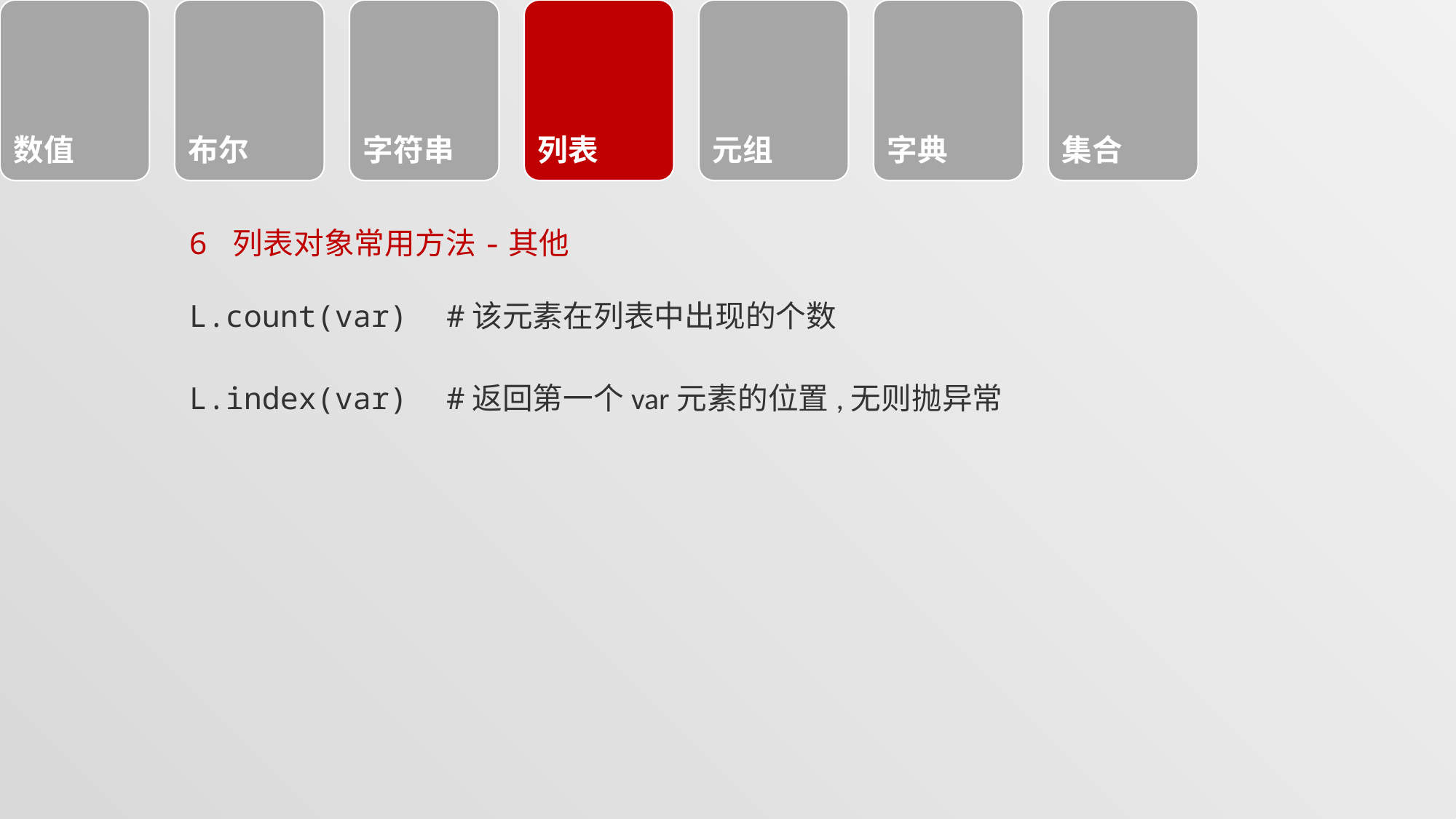

#
6 列表对象常用方法-其他

L.count(var)    #该元素在列表中出现的个数
L.index(var)    #返回第一个var元素的位置,无则抛异常